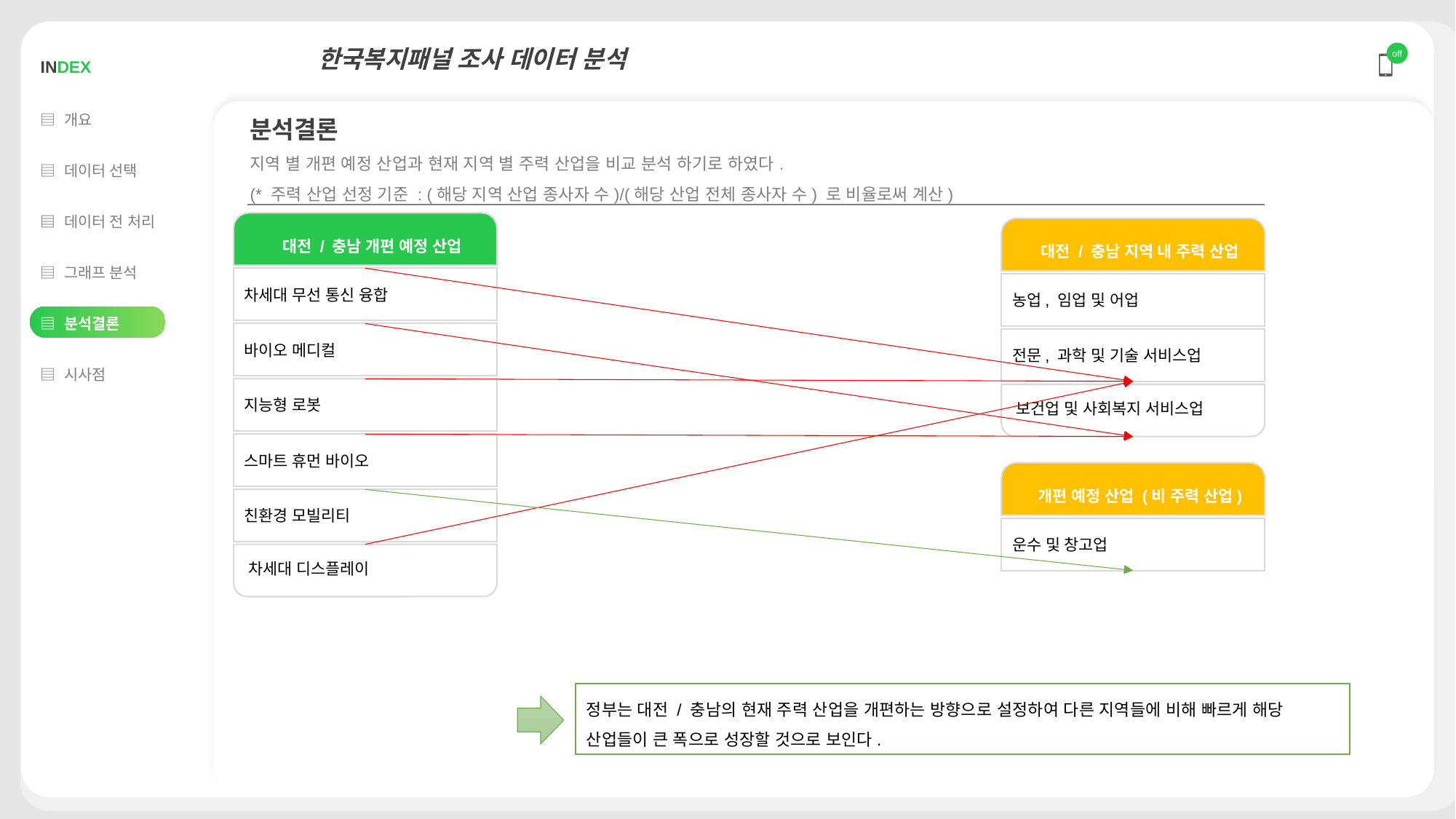

| INDEX |
| --- |
| ▤ 개요 |
| ▤ 데이터 선택 |
| ▤ 데이터 전 처리 |
| ▤ 그래프 분석 |
| ▤ 분석결론 |
| ▤ 시사점 |
|  |
|  |
한국복지패널 조사 데이터 분석
off

분석결론
지역 별 개편 예정 산업과 현재 지역 별 주력 산업을 비교 분석 하기로 하였다.
(* 주력 산업 선정 기준 : (해당 지역 산업 종사자 수)/(해당 산업 전체 종사자 수) 로 비율로써 계산)

 대전 / 충남 개편 예정 산업
차세대 무선 통신 융합
바이오 메디컬
지능형 로봇
스마트 휴먼 바이오
친환경 모빌리티
차세대 디스플레이
 대전 / 충남 지역 내 주력 산업
농업, 임업 및 어업
전문, 과학 및 기술 서비스업
보건업 및 사회복지 서비스업

 개편 예정 산업 (비 주력 산업)
운수 및 창고업
정부는 대전 / 충남의 현재 주력 산업을 개편하는 방향으로 설정하여 다른 지역들에 비해 빠르게 해당 산업들이 큰 폭으로 성장할 것으로 보인다.